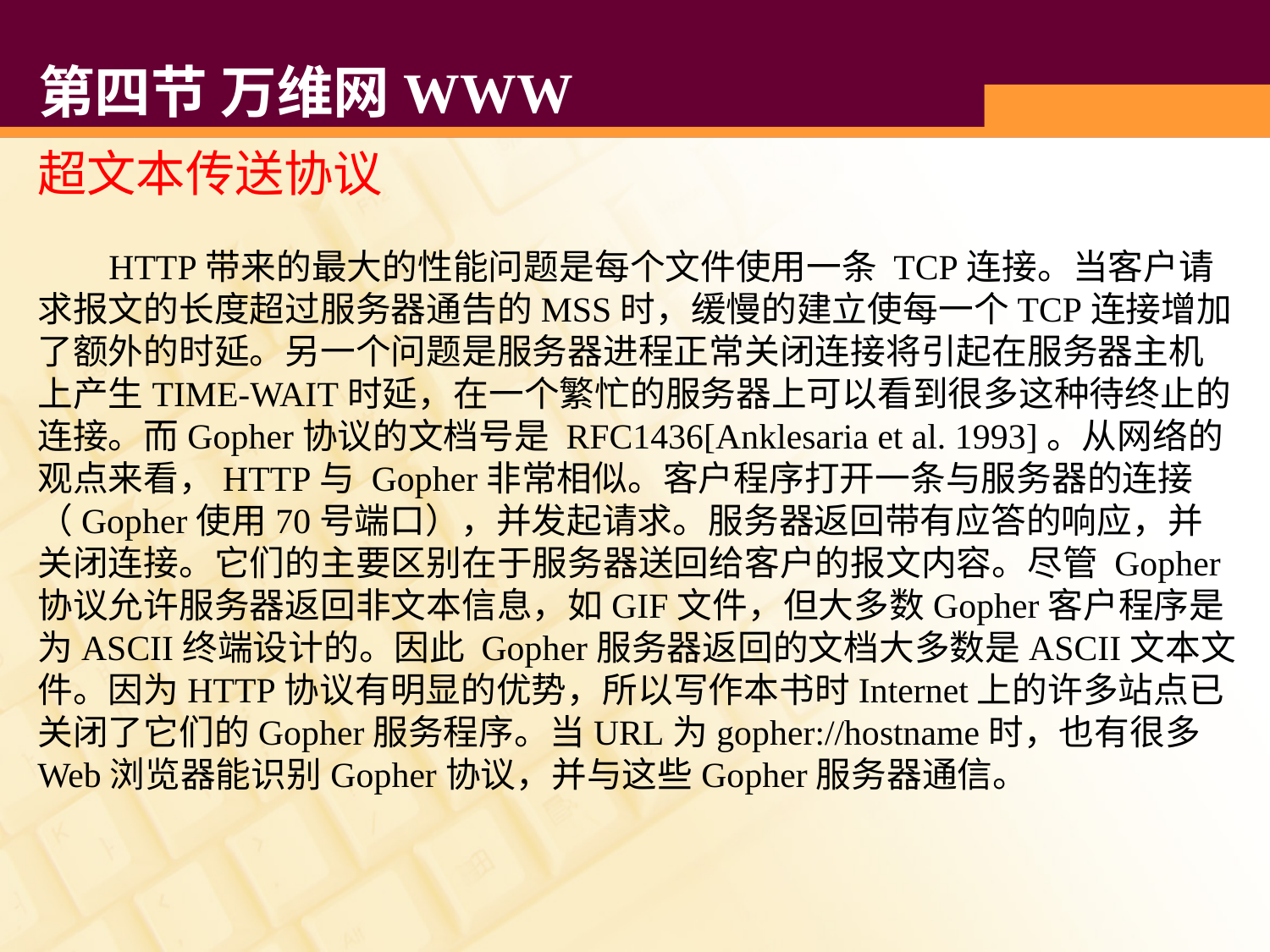

# 第四节 万维网WWW
超文本传送协议

        HTTP带来的最大的性能问题是每个文件使用一条 TCP连接。当客户请求报文的长度超过服务器通告的MSS时，缓慢的建立使每一个TCP连接增加了额外的时延。另一个问题是服务器进程正常关闭连接将引起在服务器主机上产生TIME-WAIT时延，在一个繁忙的服务器上可以看到很多这种待终止的连接。而Gopher协议的文档号是 RFC1436[Anklesaria et al. 1993]。从网络的观点来看，HTTP与 Gopher非常相似。客户程序打开一条与服务器的连接（Gopher使用70号端口），并发起请求。服务器返回带有应答的响应，并关闭连接。它们的主要区别在于服务器送回给客户的报文内容。尽管 Gopher协议允许服务器返回非文本信息，如GIF文件，但大多数Gopher客户程序是为ASCII终端设计的。因此 Gopher服务器返回的文档大多数是ASCII文本文件。因为HTTP协议有明显的优势，所以写作本书时Internet上的许多站点已关闭了它们的Gopher服务程序。当URL为gopher://hostname时，也有很多Web浏览器能识别Gopher协议，并与这些Gopher服务器通信。